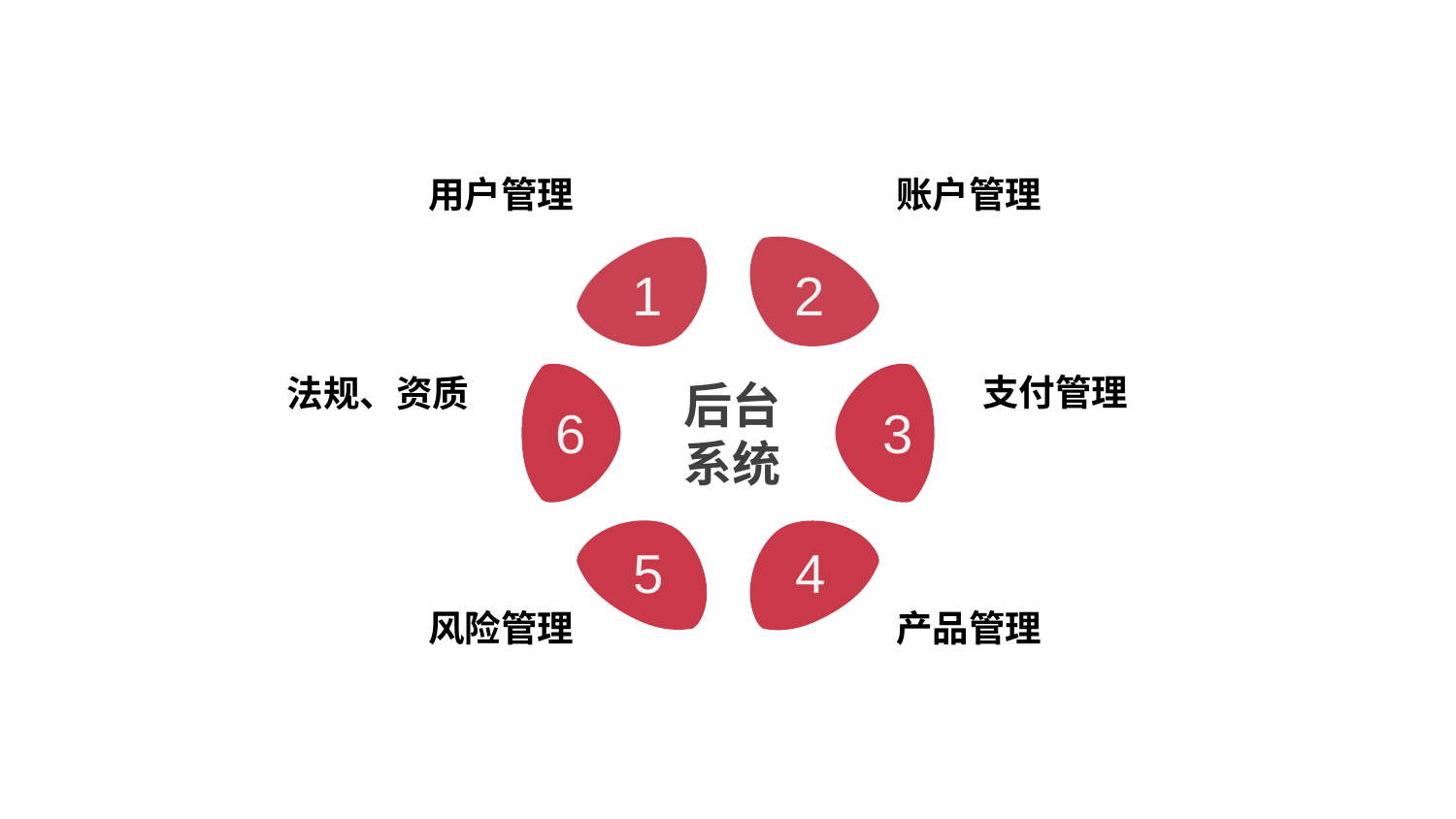

用户管理
账户管理

2

1

6

3
支付管理
法规、资质
后台
系统

5

4
风险管理
产品管理